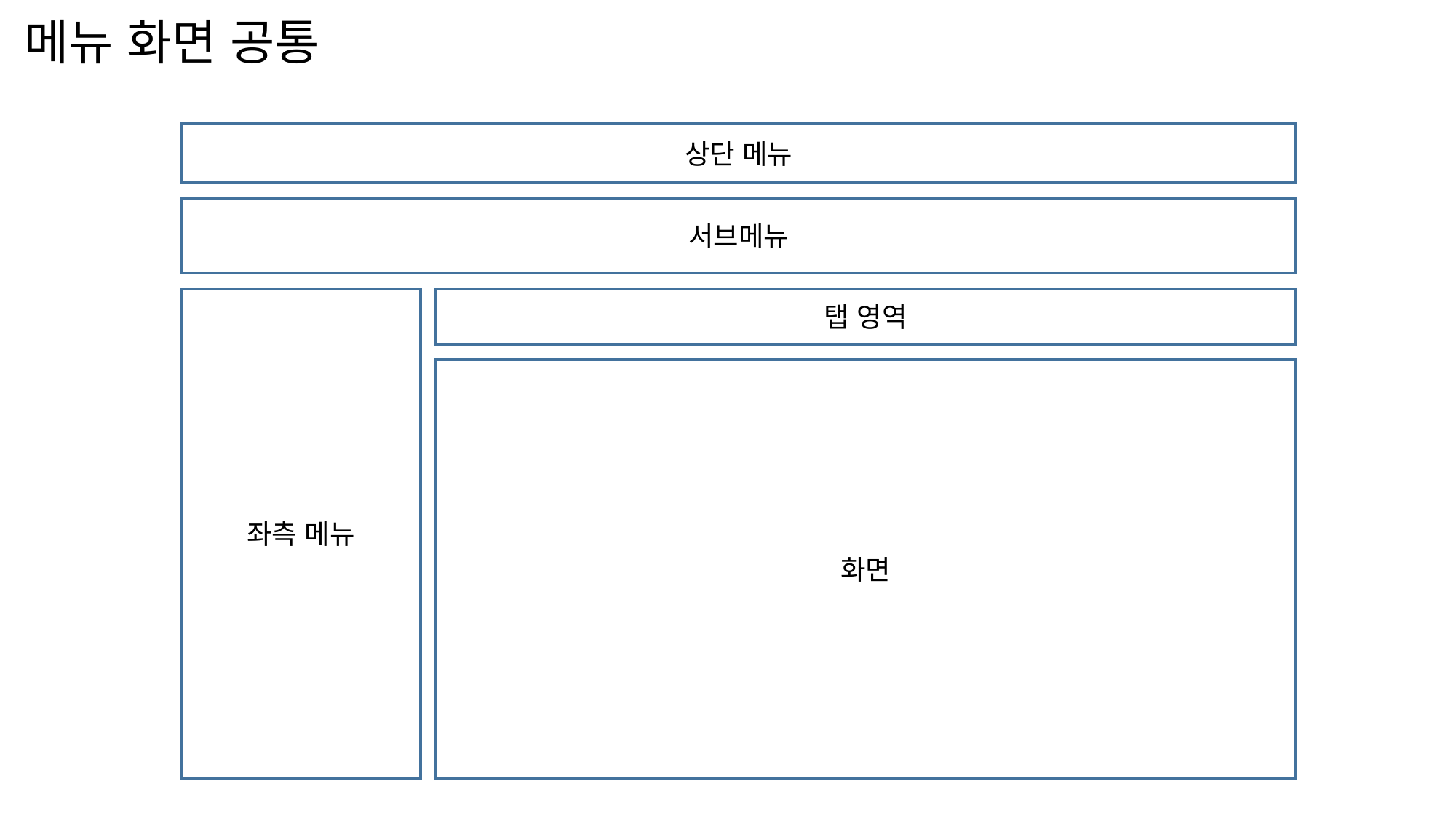

# 메뉴 화면 공통
상단 메뉴
서브메뉴
좌측 메뉴
탭 영역
화면